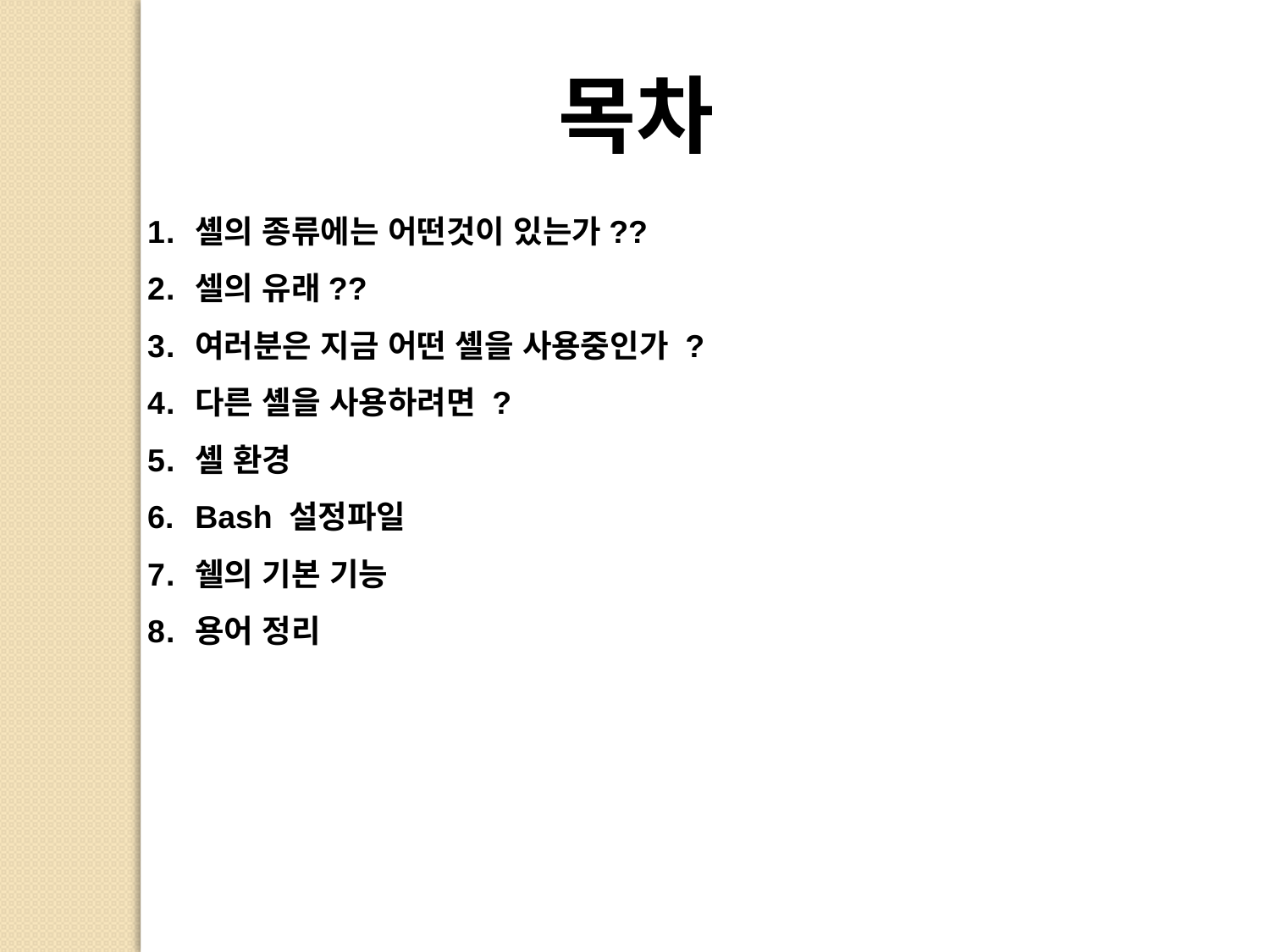

목차
셸의 종류에는 어떤것이 있는가??
셀의 유래??
여러분은 지금 어떤 셸을 사용중인가 ?
다른 셸을 사용하려면 ?
셸 환경
Bash 설정파일
쉘의 기본 기능
용어 정리